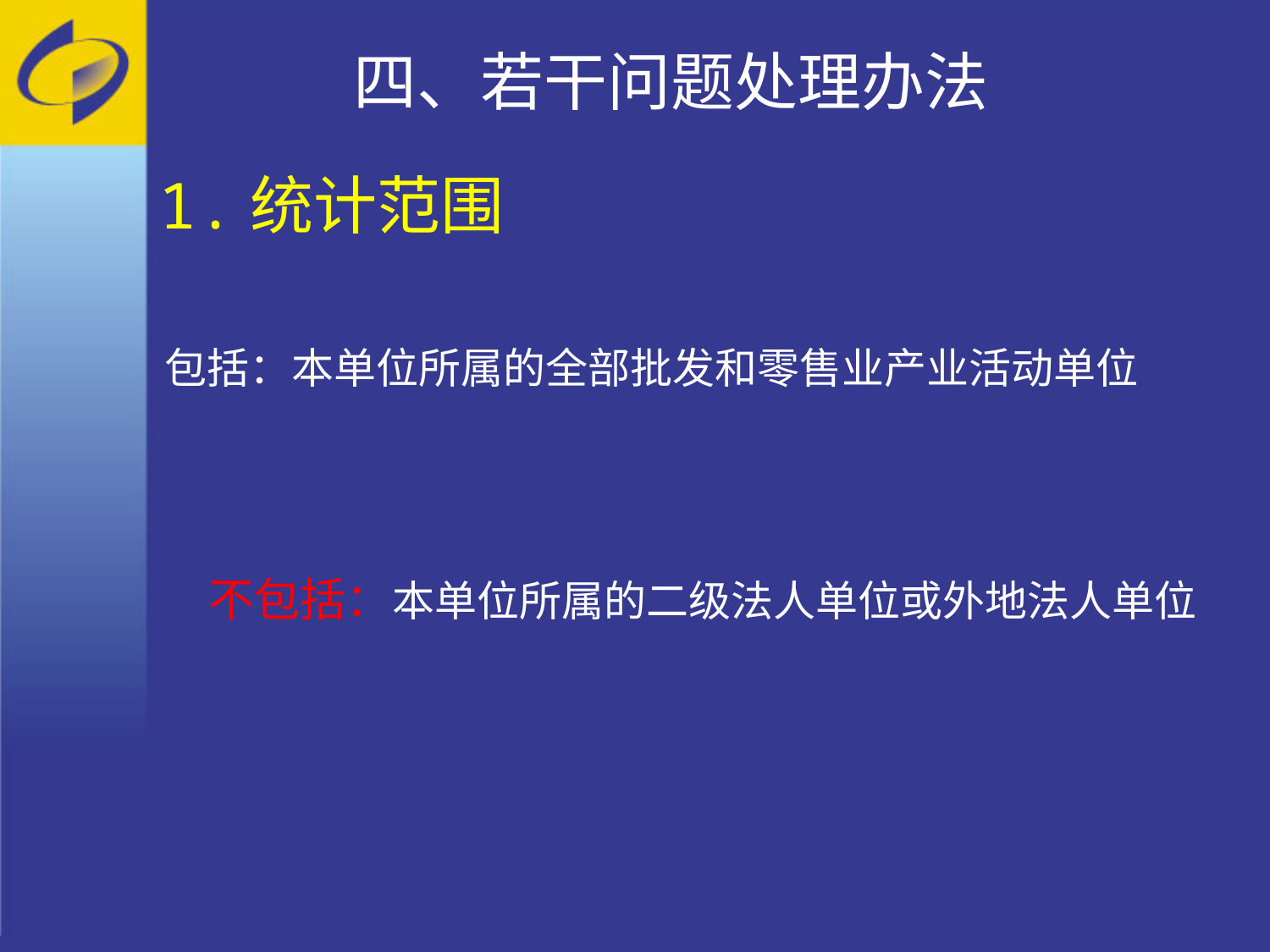

四、若干问题处理办法
1.统计范围

    包括：本单位所属的全部批发和零售业产业活动单位

不包括：本单位所属的二级法人单位或外地法人单位